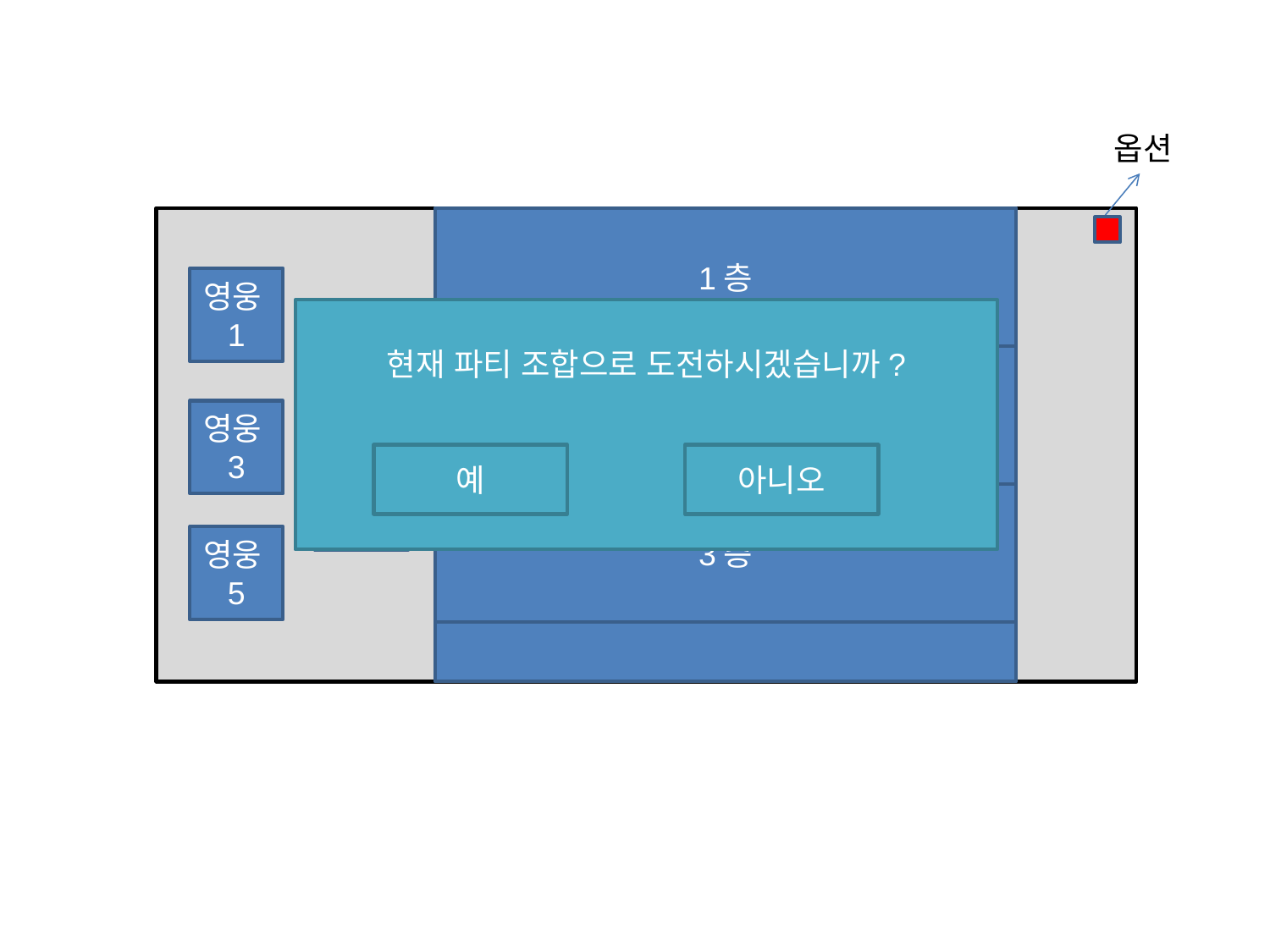

옵션

1층

영웅1

현재 파티 조합으로 도전하시겠습니까?
영웅2
2층
영웅3
예
아니오
영웅4
3층
영웅5